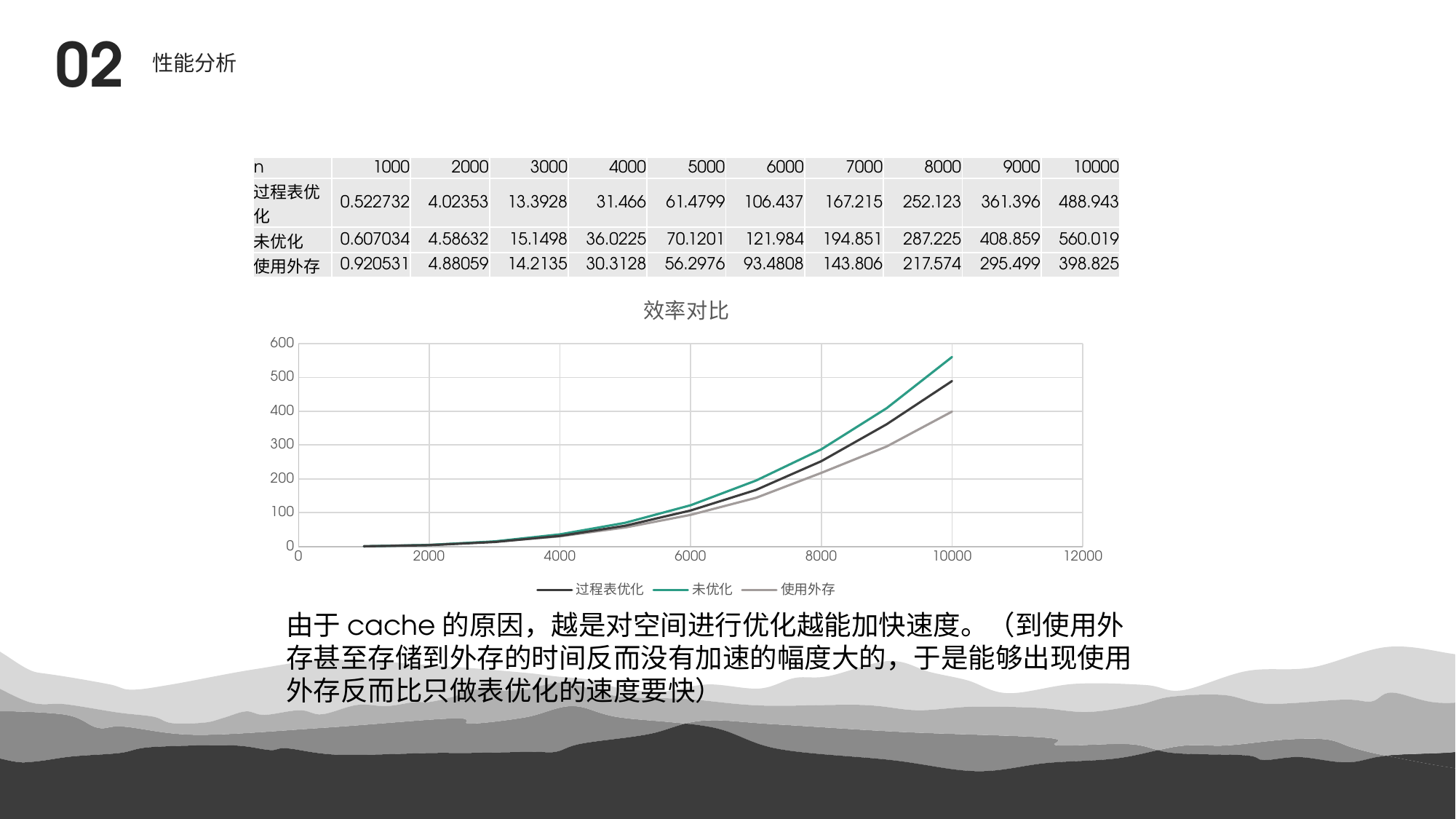

02
性能分析
| n | 1000 | 2000 | 3000 | 4000 | 5000 | 6000 | 7000 | 8000 | 9000 | 10000 |
| --- | --- | --- | --- | --- | --- | --- | --- | --- | --- | --- |
| 过程表优化 | 0.522732 | 4.02353 | 13.3928 | 31.466 | 61.4799 | 106.437 | 167.215 | 252.123 | 361.396 | 488.943 |
| 未优化 | 0.607034 | 4.58632 | 15.1498 | 36.0225 | 70.1201 | 121.984 | 194.851 | 287.225 | 408.859 | 560.019 |
| 使用外存 | 0.920531 | 4.88059 | 14.2135 | 30.3128 | 56.2976 | 93.4808 | 143.806 | 217.574 | 295.499 | 398.825 |

### Chart: 效率对比

| Category | 过程表优化 | 未优化 | 使用外存 |
|---|---|---|---|
由于cache的原因，越是对空间进行优化越能加快速度。（到使用外存甚至存储到外存的时间反而没有加速的幅度大的，于是能够出现使用外存反而比只做表优化的速度要快）